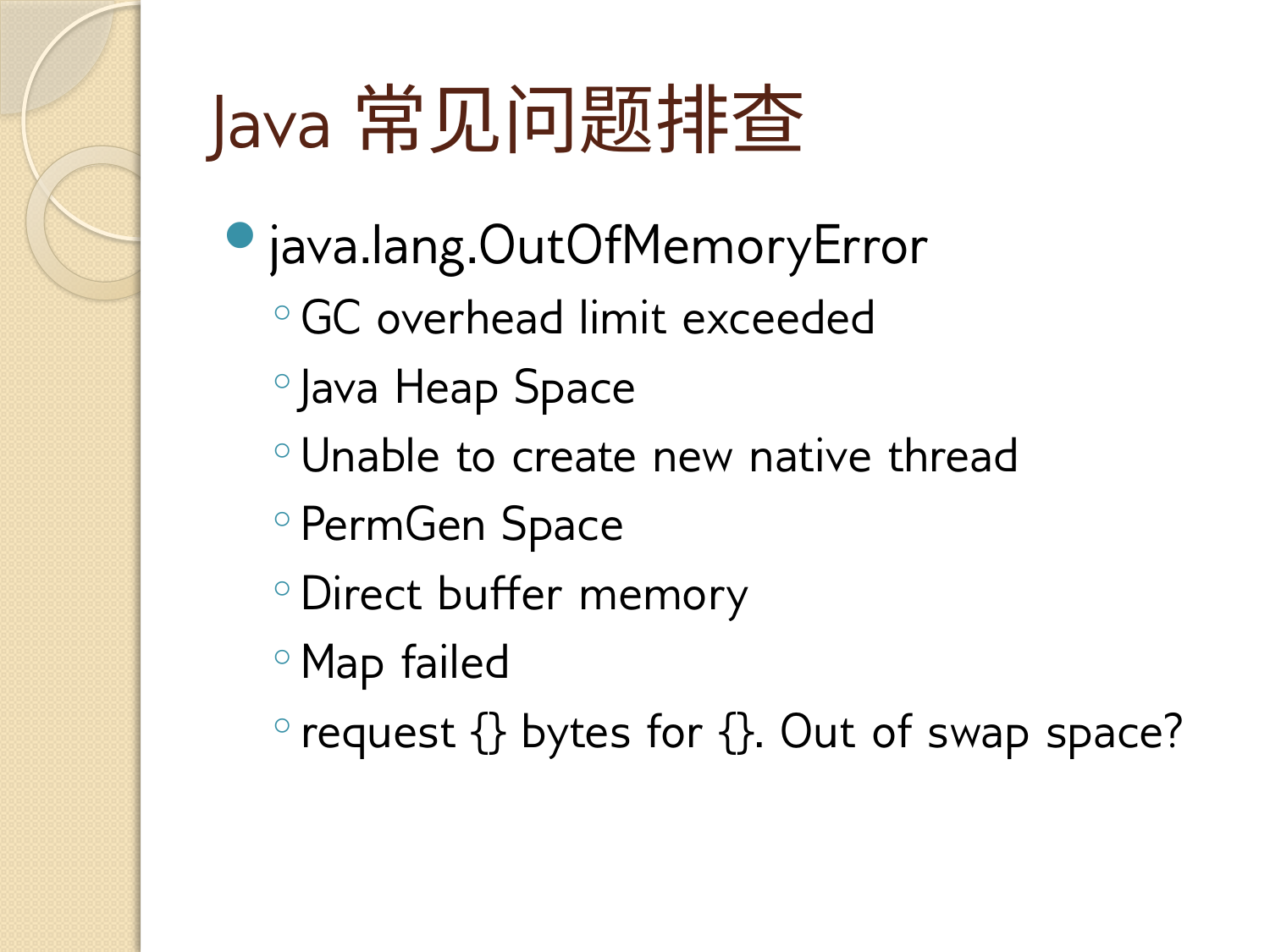

# Java常见问题排查
java.lang.OutOfMemoryError
GC overhead limit exceeded
Java Heap Space
Unable to create new native thread
PermGen Space
Direct buffer memory
Map failed
request {} bytes for {}. Out of swap space?